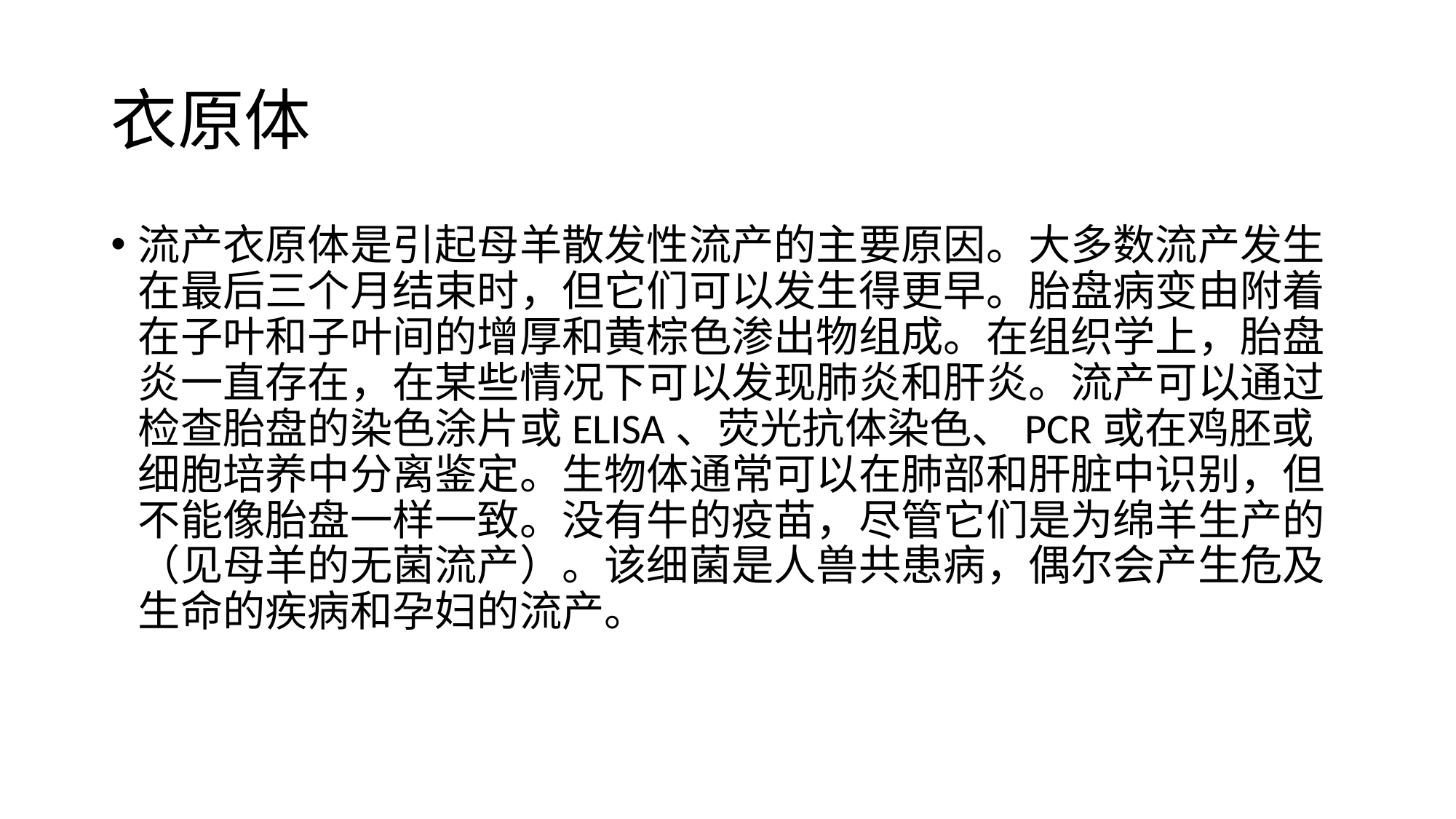

# 衣原体
流产衣原体是引起母羊散发性流产的主要原因。大多数流产发生在最后三个月结束时，但它们可以发生得更早。胎盘病变由附着在子叶和子叶间的增厚和黄棕色渗出物组成。在组织学上，胎盘炎一直存在，在某些情况下可以发现肺炎和肝炎。流产可以通过检查胎盘的染色涂片或ELISA、荧光抗体染色、PCR或在鸡胚或细胞培养中分离鉴定。生物体通常可以在肺部和肝脏中识别，但不能像胎盘一样一致。没有牛的疫苗，尽管它们是为绵羊生产的（见母羊的无菌流产）。该细菌是人兽共患病，偶尔会产生危及生命的疾病和孕妇的流产。